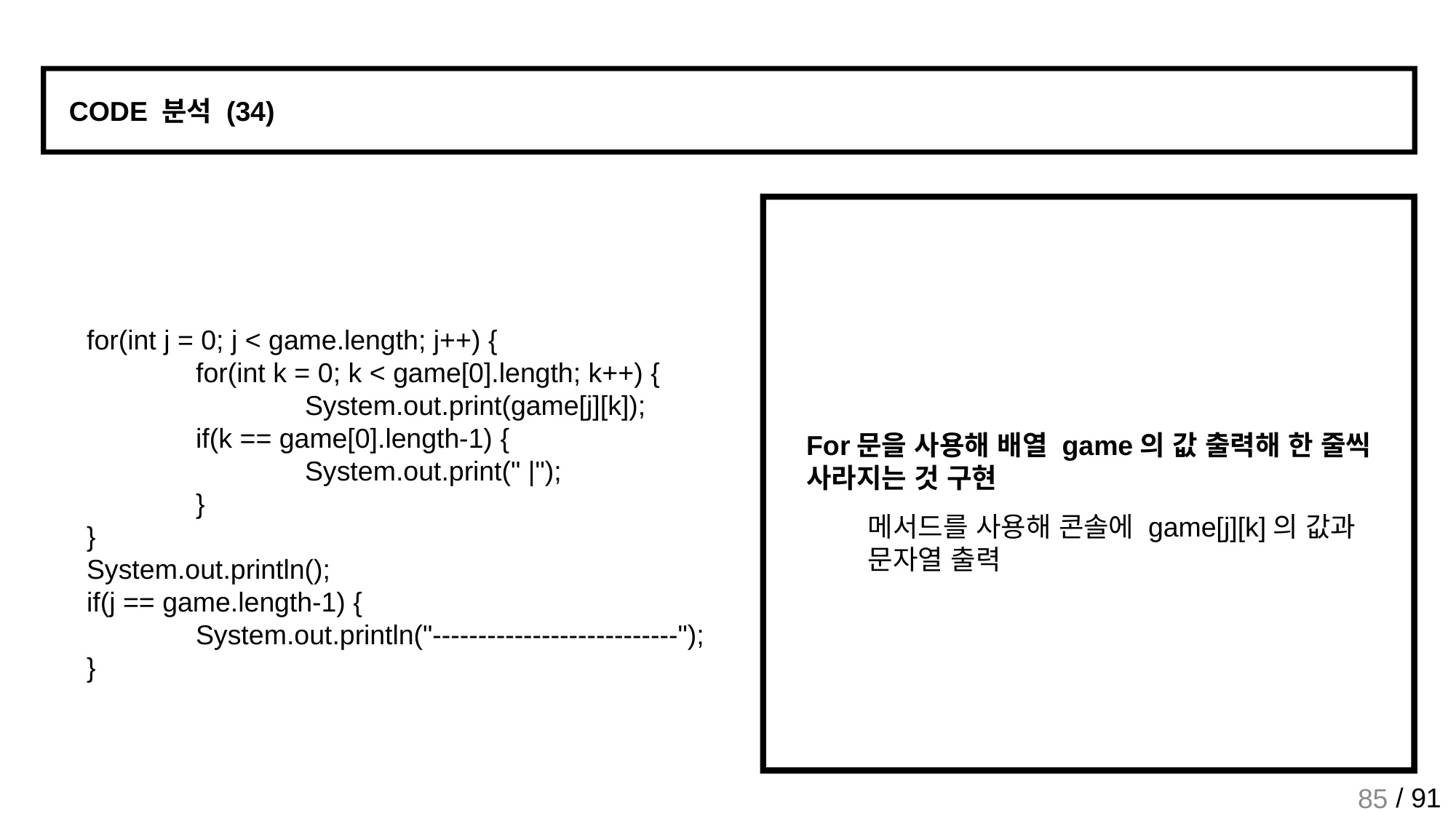

CODE 분석 (34)

				for(int j = 0; j < game.length; j++) {
					for(int k = 0; k < game[0].length; k++) {
						System.out.print(game[j][k]);
					if(k == game[0].length-1) {
						System.out.print(" |");
					}
				}
				System.out.println();
				if(j == game.length-1) {
					System.out.println("---------------------------");
				}
For문을 사용해 배열 game의 값 출력해 한 줄씩
사라지는 것 구현
메서드를 사용해 콘솔에 game[j][k]의 값과
문자열 출력
85